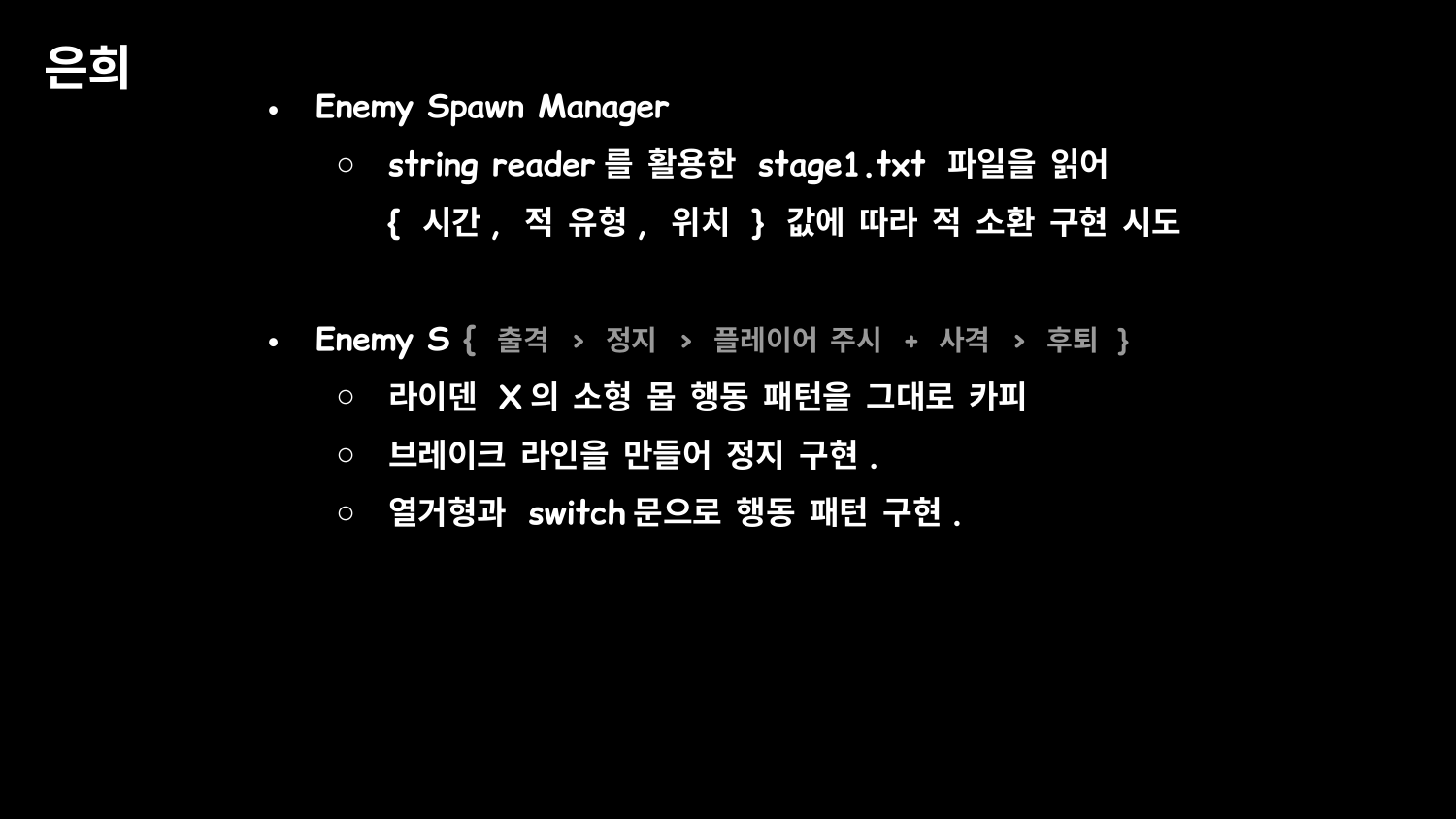

은희
Enemy Spawn Manager
string reader를 활용한 stage1.txt 파일을 읽어
{ 시간, 적 유형, 위치 } 값에 따라 적 소환 구현 시도
Enemy S { 출격 > 정지 > 플레이어 주시 + 사격 > 후퇴 }
라이덴 X의 소형 몹 행동 패턴을 그대로 카피
브레이크 라인을 만들어 정지 구현.
열거형과 switch문으로 행동 패턴 구현.